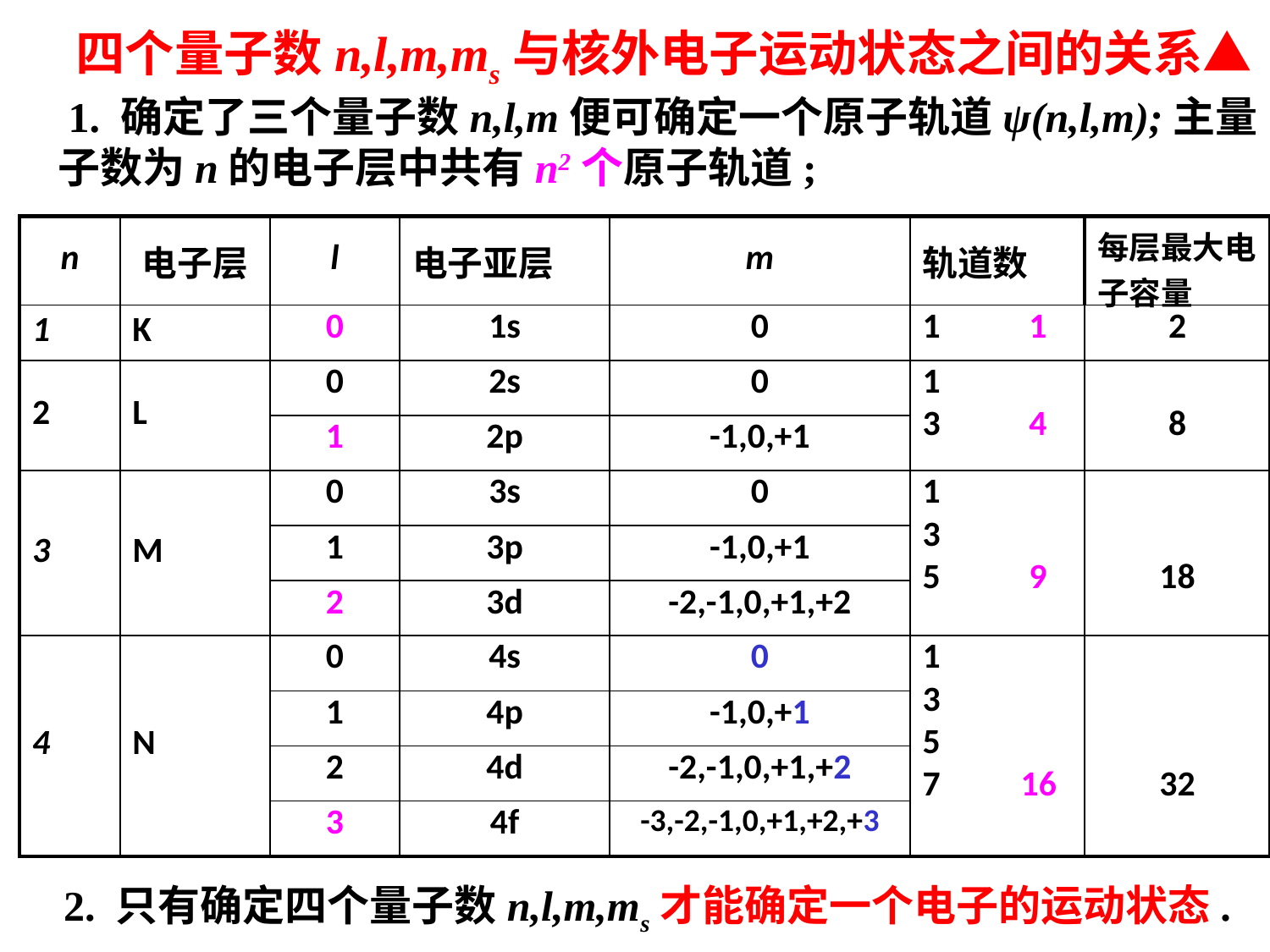

四个量子数n,l,m,ms与核外电子运动状态之间的关系▲
 1. 确定了三个量子数n,l,m便可确定一个原子轨道ψ(n,l,m);主量子数为n的电子层中共有n2个原子轨道;
| n | 电子层 | l | 电子亚层 | m | 轨道数 | 每层最大电子容量 |
| --- | --- | --- | --- | --- | --- | --- |
| 1 | K | 0 | 1s | 0 | 1 1 | 2 |
| 2 | L | 0 | 2s | 0 | 1 3 4 | 8 |
|  |  | 1 | 2p | -1,0,+1 |  |  |
| 3 | M | 0 | 3s | 0 | 1 3 5 9 | 18 |
|  |  | 1 | 3p | -1,0,+1 |  |  |
|  |  | 2 | 3d | -2,-1,0,+1,+2 |  |  |
| 4 | N | 0 | 4s | 0 | 1 3 5 7 16 | 32 |
|  |  | 1 | 4p | -1,0,+1 |  |  |
|  |  | 2 | 4d | -2,-1,0,+1,+2 |  |  |
|  |  | 3 | 4f | -3,-2,-1,0,+1,+2,+3 |  |  |
 2. 只有确定四个量子数n,l,m,ms才能确定一个电子的运动状态.